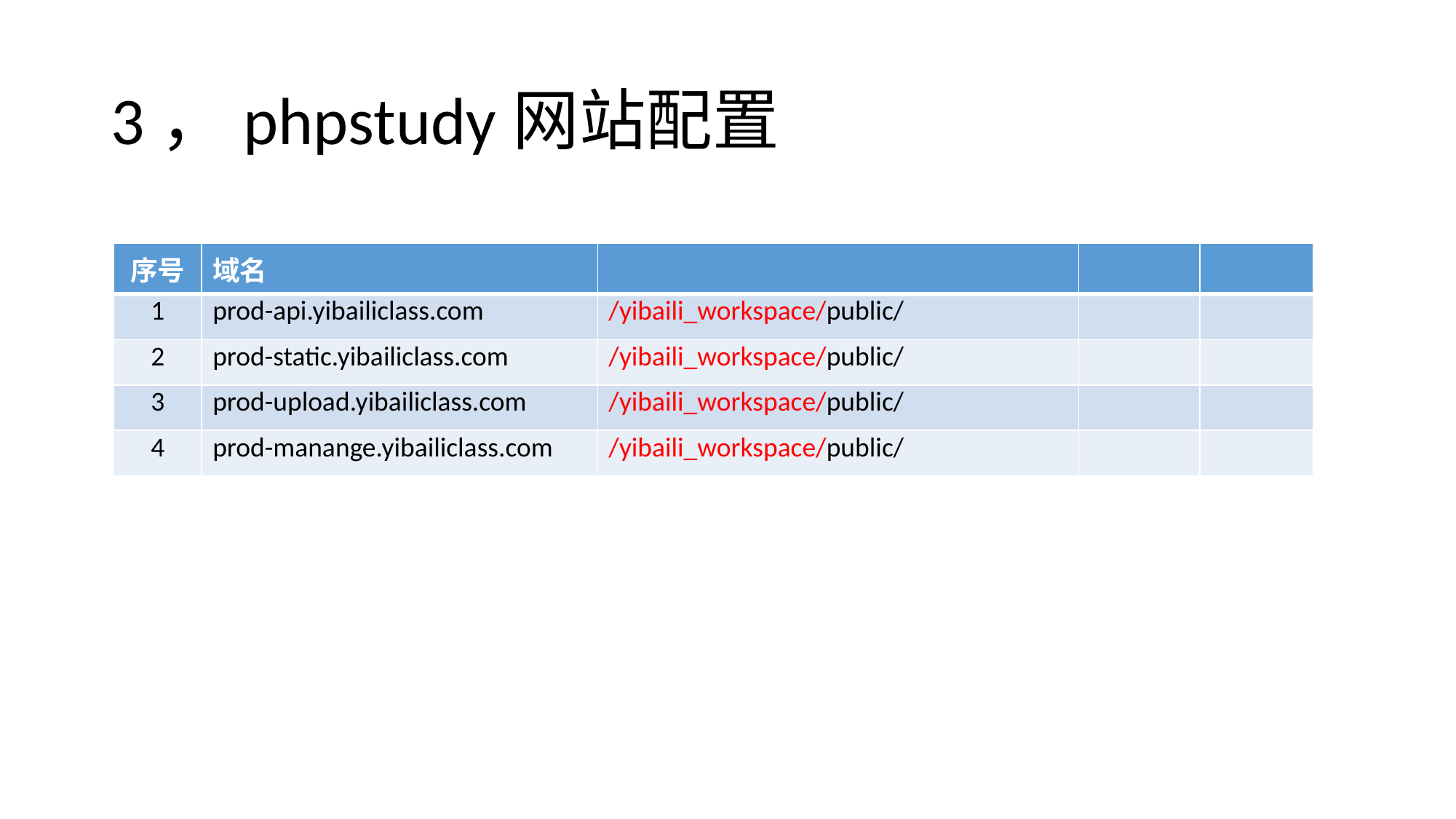

# 3，phpstudy网站配置
| 序号 | 域名 |  |  |  |
| --- | --- | --- | --- | --- |
| 1 | prod-api.yibailiclass.com | /yibaili\_workspace/public/ |  |  |
| 2 | prod-static.yibailiclass.com | /yibaili\_workspace/public/ |  |  |
| 3 | prod-upload.yibailiclass.com | /yibaili\_workspace/public/ |  |  |
| 4 | prod-manange.yibailiclass.com | /yibaili\_workspace/public/ |  |  |